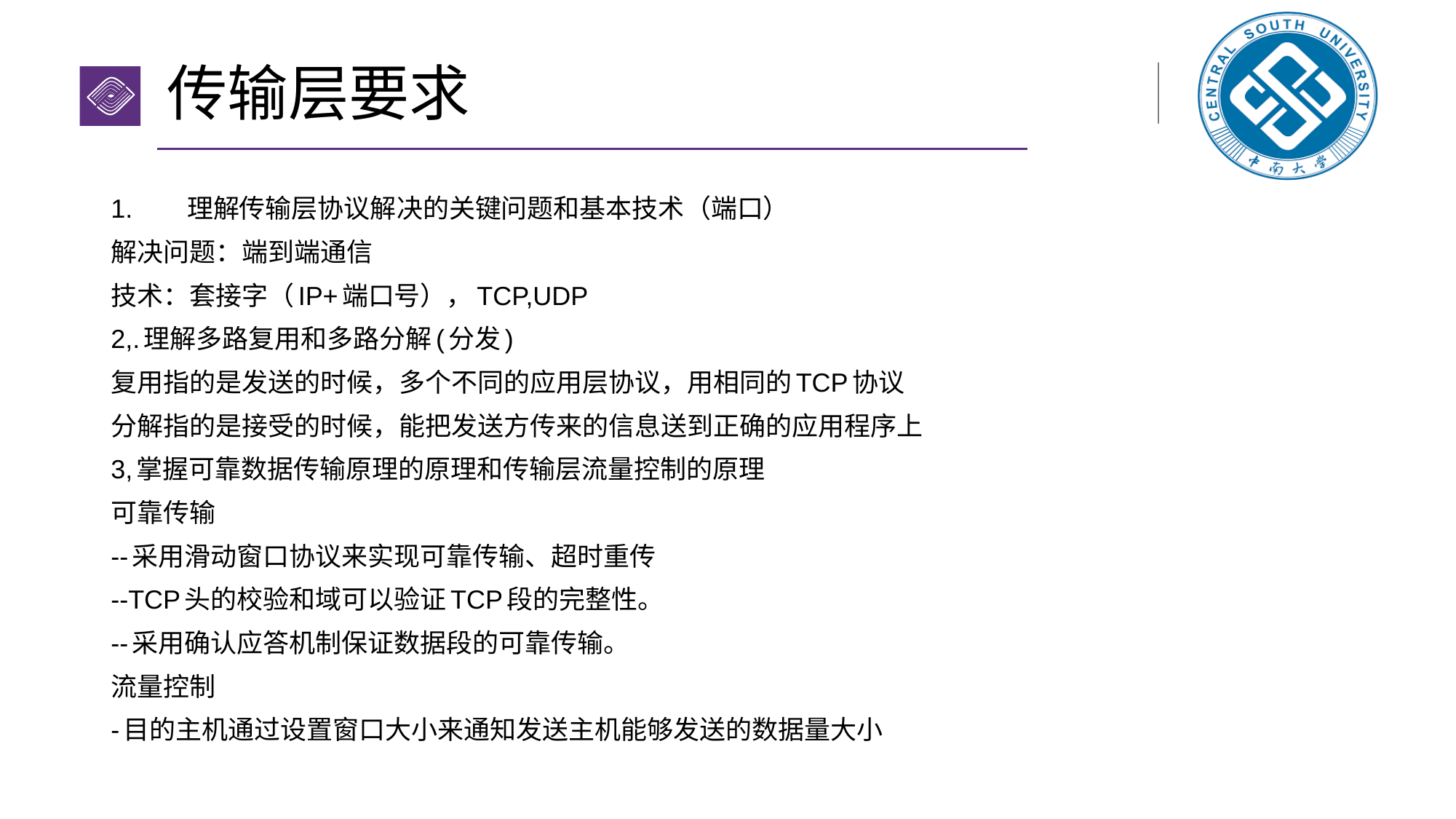

# 传输层要求
理解传输层协议解决的关键问题和基本技术（端口）
解决问题：端到端通信
技术：套接字（IP+端口号），TCP,UDP
2,.理解多路复用和多路分解(分发)
复用指的是发送的时候，多个不同的应用层协议，用相同的TCP协议
分解指的是接受的时候，能把发送方传来的信息送到正确的应用程序上
3,掌握可靠数据传输原理的原理和传输层流量控制的原理
可靠传输
--采用滑动窗口协议来实现可靠传输、超时重传
--TCP头的校验和域可以验证TCP段的完整性。
--采用确认应答机制保证数据段的可靠传输。
流量控制
-目的主机通过设置窗口大小来通知发送主机能够发送的数据量大小
20